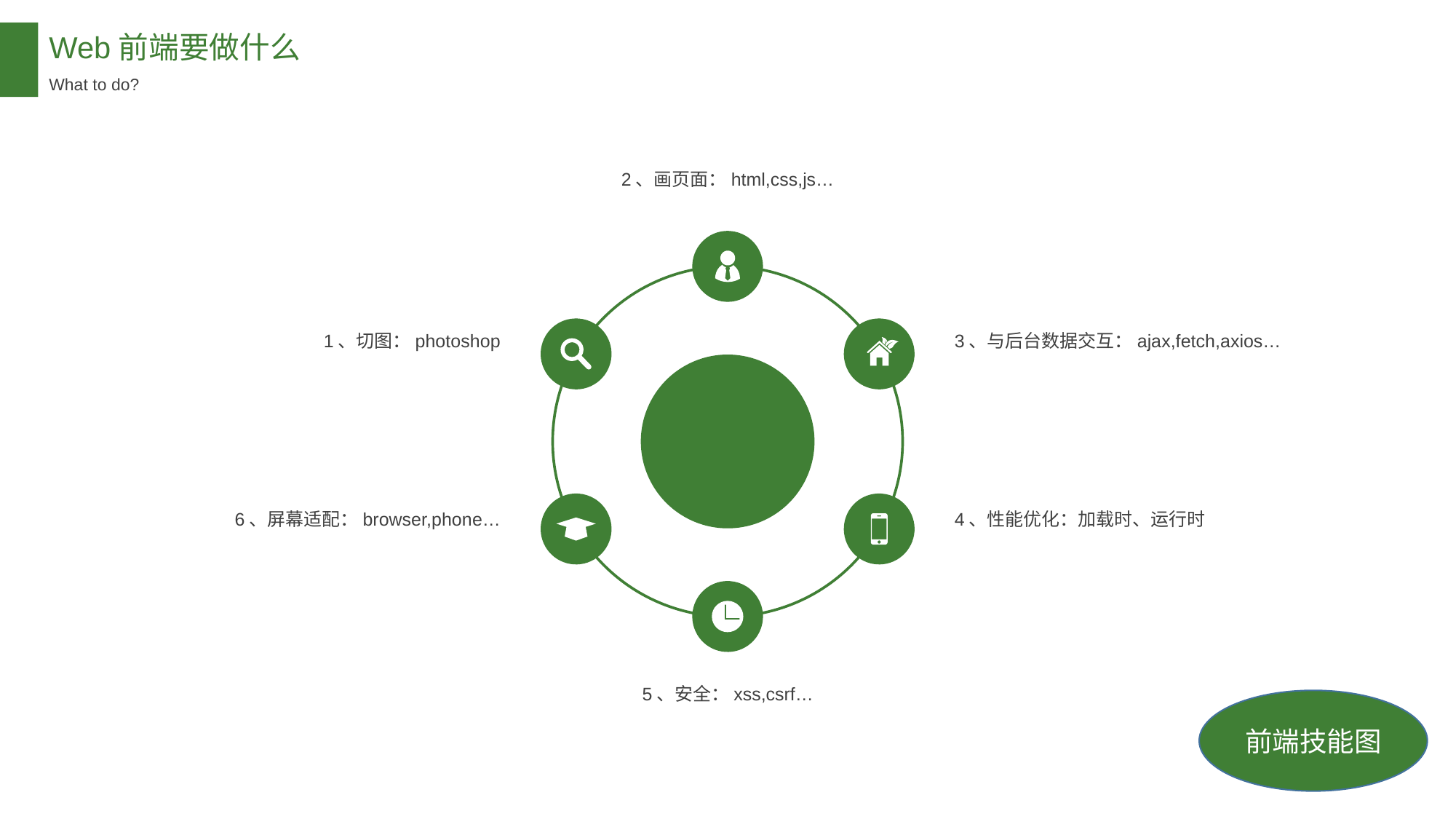

Web前端要做什么
What to do?
2、画页面：html,css,js…

1、切图：photoshop
3、与后台数据交互：ajax,fetch,axios…

6、屏幕适配：browser,phone…
4、性能优化：加载时、运行时

5、安全：xss,csrf…
前端技能图